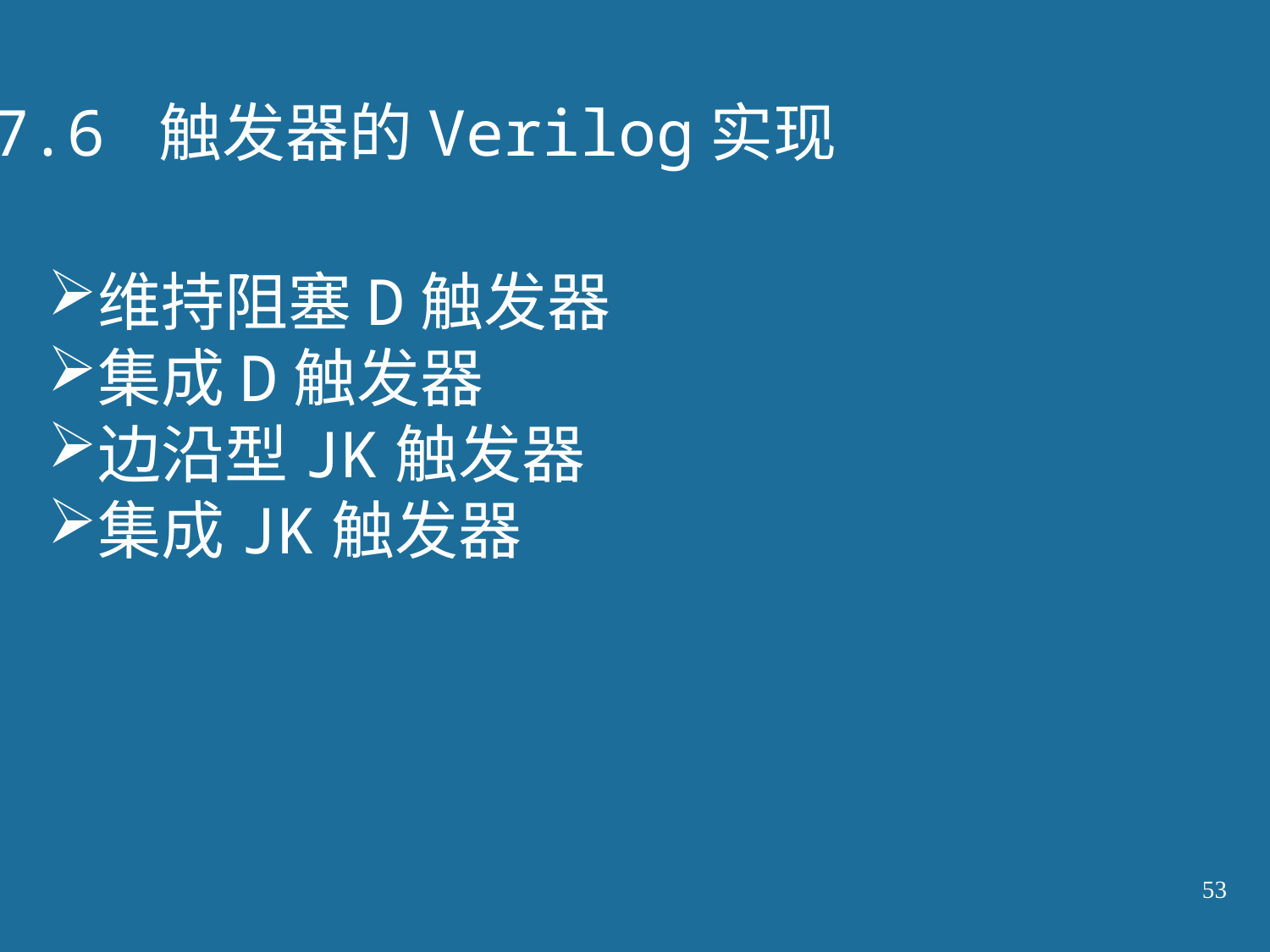

7.6 触发器的Verilog实现
维持阻塞D触发器
集成D触发器
边沿型JK触发器
集成JK触发器
53